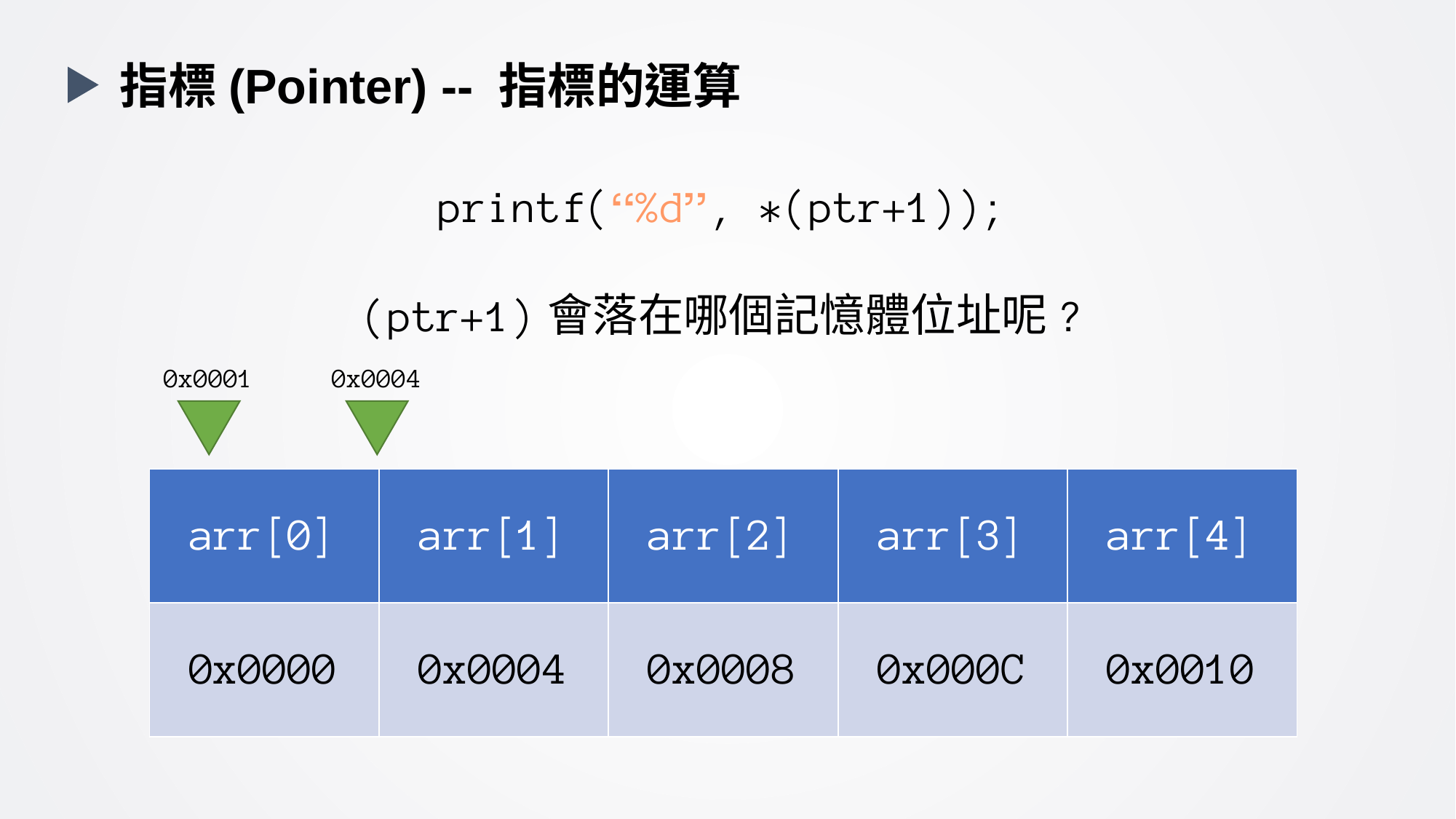

指標(Pointer) -- 指標的運算

printf(“%d”, *(ptr+1));

(ptr+1)會落在哪個記憶體位址呢?
0x0001
0x0004

| arr[0] | arr[1] | arr[2] | arr[3] | arr[4] |
| --- | --- | --- | --- | --- |
| 0x0000 | 0x0004 | 0x0008 | 0x000C | 0x0010 |